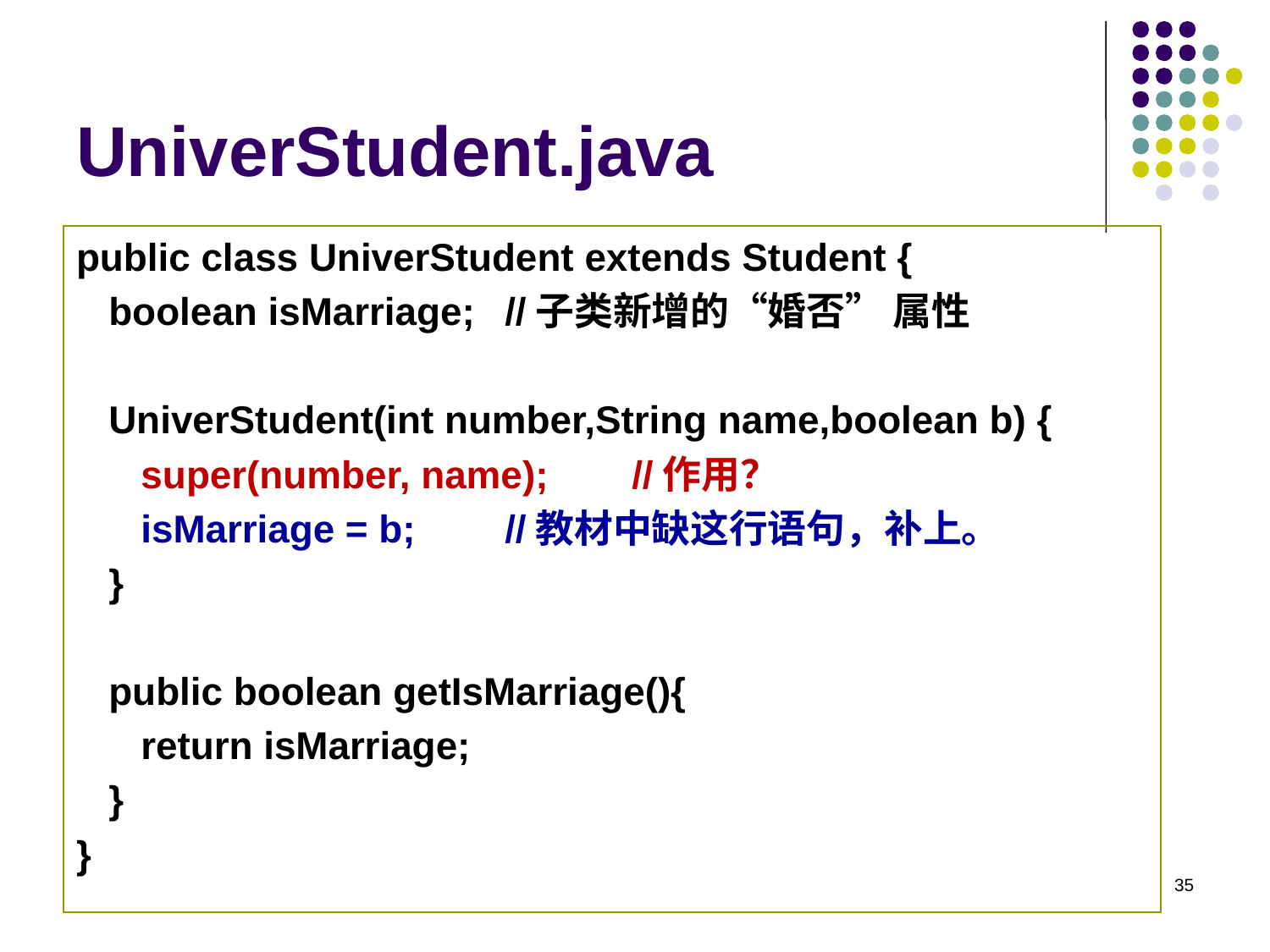

# UniverStudent.java
public class UniverStudent extends Student {
   boolean isMarriage;	//子类新增的“婚否” 属性

   UniverStudent(int number,String name,boolean b) {
      super(number, name);	//作用？
      isMarriage = b;	//教材中缺这行语句，补上。
   }

   public boolean getIsMarriage(){
      return isMarriage;
   }
}
35